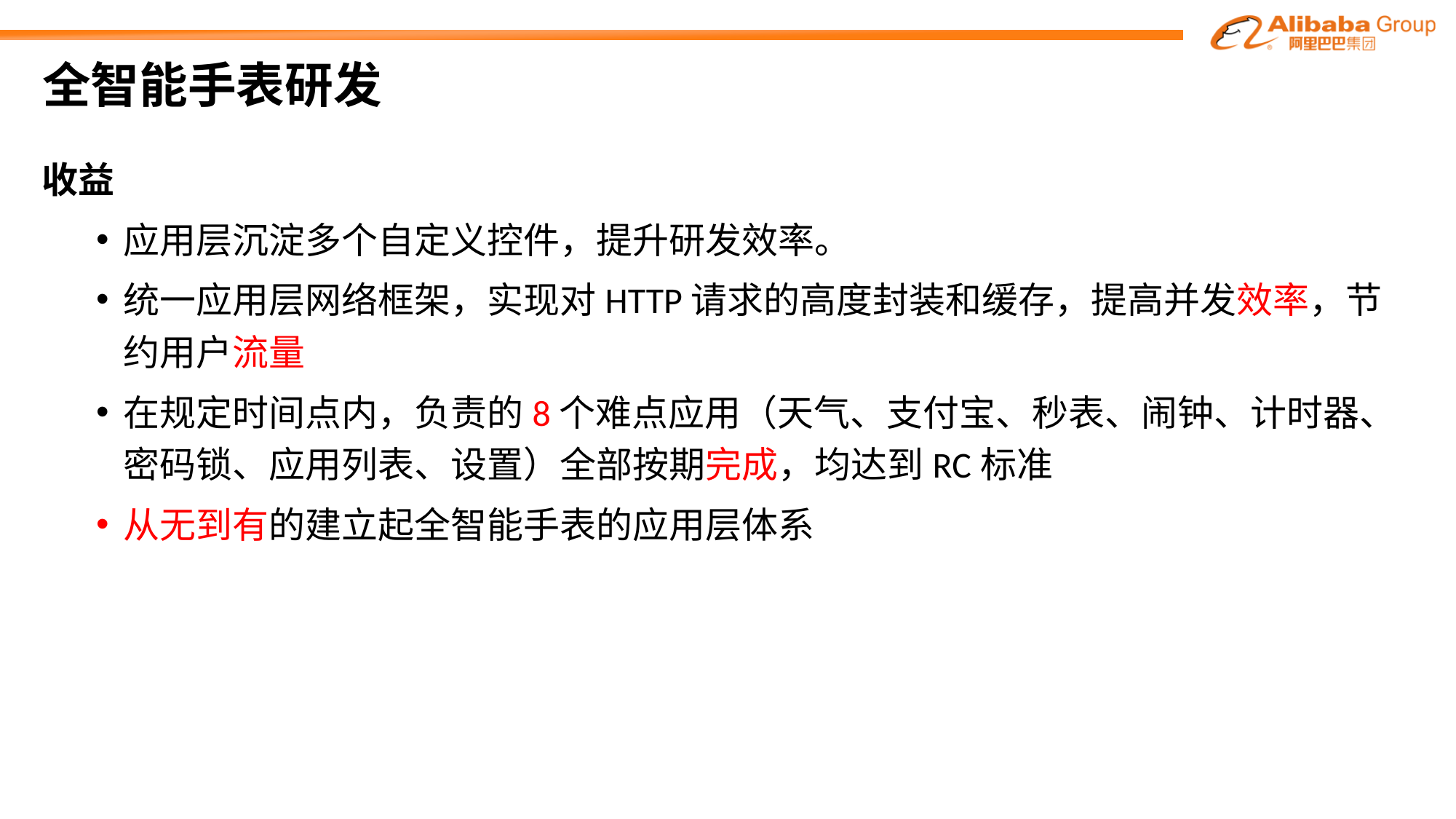

# 全智能手表研发
收益
应用层沉淀多个自定义控件，提升研发效率。
统一应用层网络框架，实现对HTTP请求的高度封装和缓存，提高并发效率，节约用户流量
在规定时间点内，负责的8个难点应用（天气、支付宝、秒表、闹钟、计时器、密码锁、应用列表、设置）全部按期完成，均达到RC标准
从无到有的建立起全智能手表的应用层体系